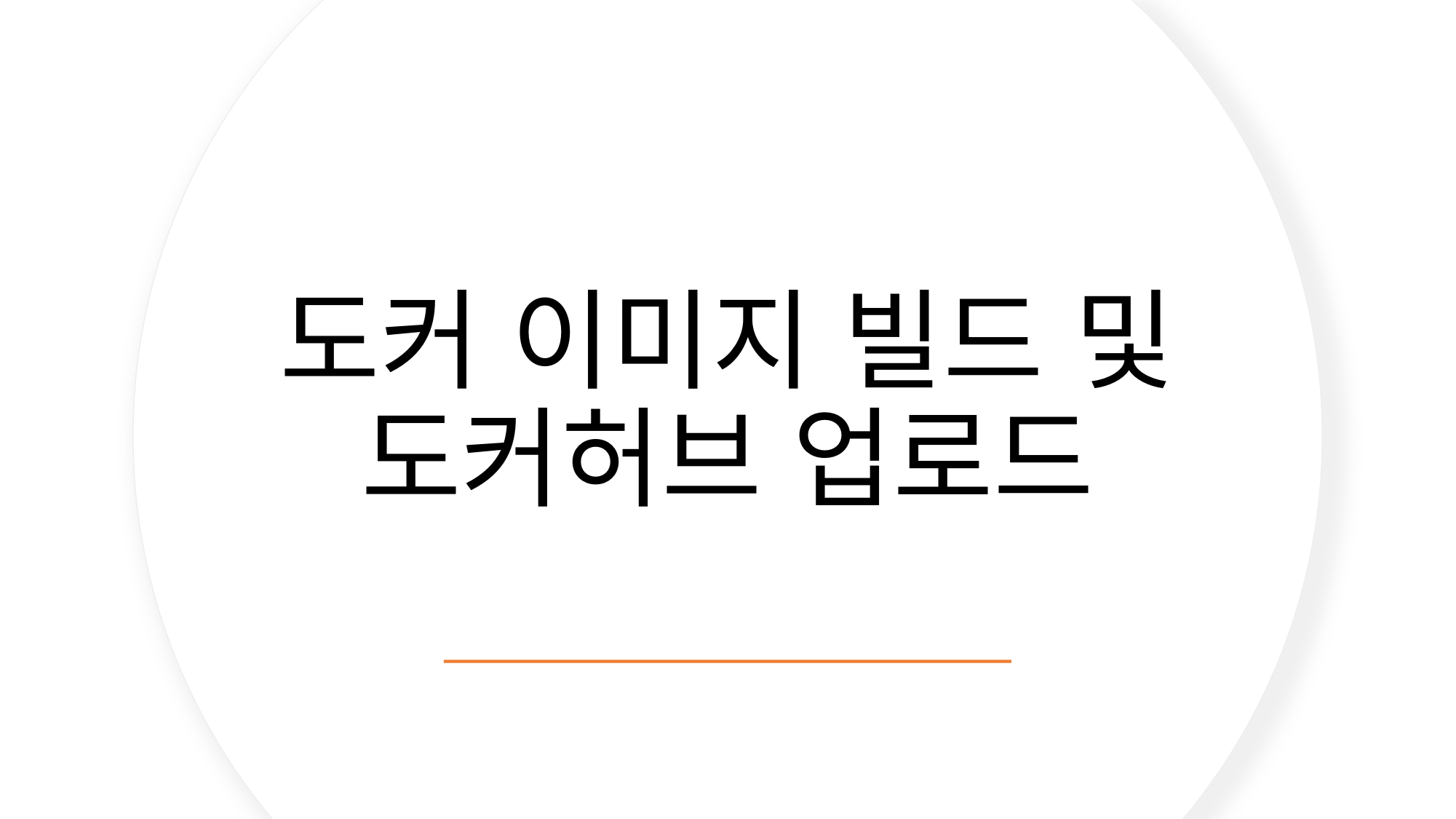

# 도커 이미지 빌드 및 도커허브 업로드